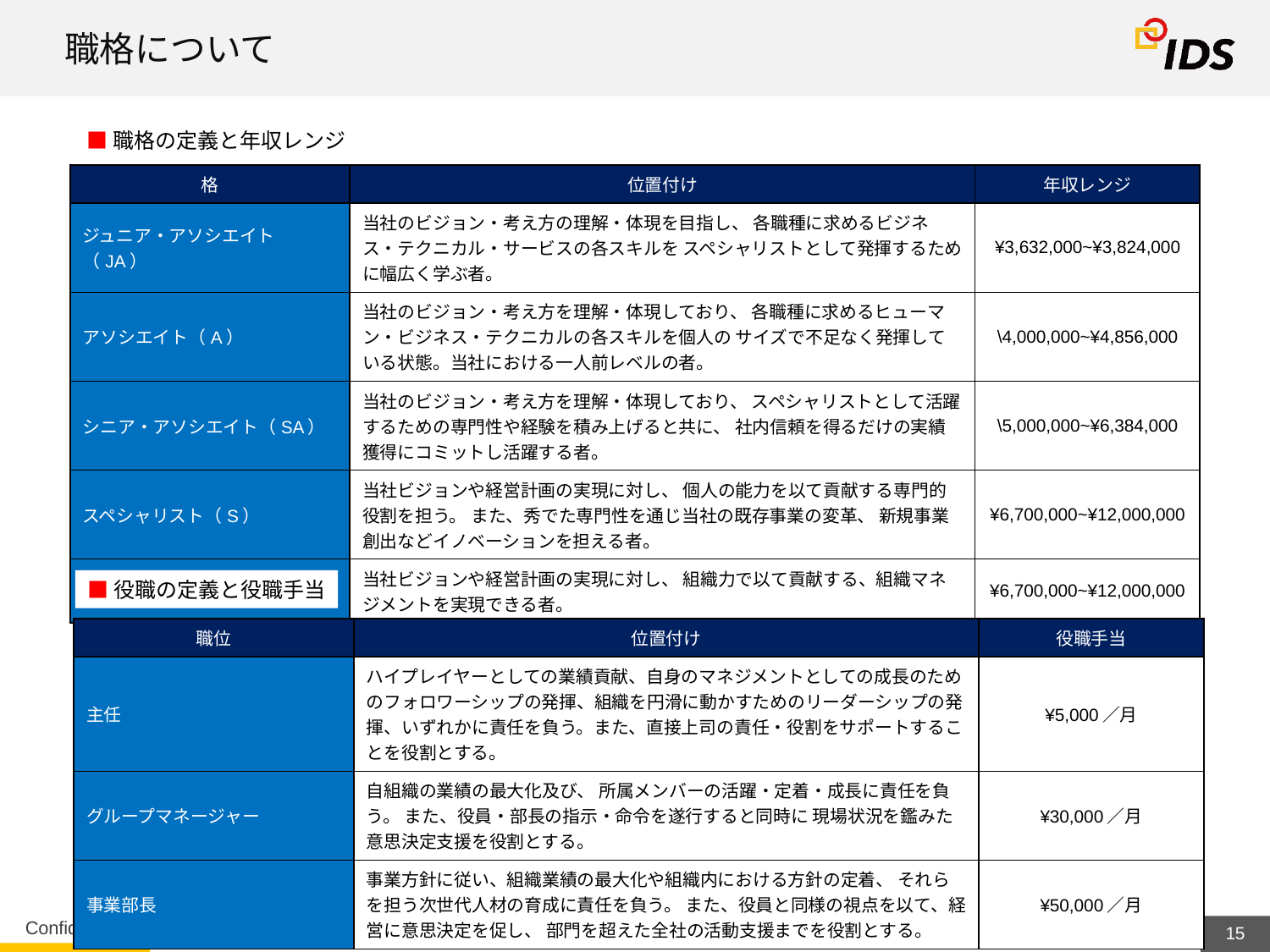

# 職格について
15
■職格の定義と年収レンジ
| 格 | 位置付け | 年収レンジ |
| --- | --- | --- |
| ジュニア・アソシエイト（JA） | 当社のビジョン・考え方の理解・体現を目指し、 各職種に求めるビジネス・テクニカル・サービスの各スキルを スペシャリストとして発揮するために幅広く学ぶ者。 | ¥3,632,000~¥3,824,000 |
| アソシエイト（A） | 当社のビジョン・考え方を理解・体現しており、 各職種に求めるヒューマン・ビジネス・テクニカルの各スキルを個人の サイズで不足なく発揮している状態。当社における一人前レベルの者。 | \4,000,000~¥4,856,000 |
| シニア・アソシエイト（SA） | 当社のビジョン・考え方を理解・体現しており、 スペシャリストとして活躍するための専門性や経験を積み上げると共に、 社内信頼を得るだけの実績獲得にコミットし活躍する者。 | \5,000,000~¥6,384,000 |
| スペシャリスト（S） | 当社ビジョンや経営計画の実現に対し、 個人の能力を以て貢献する専門的役割を担う。 また、秀でた専門性を通じ当社の既存事業の変革、 新規事業創出などイノベーションを担える者。 | ¥6,700,000~¥12,000,000 |
| マネジメント（M） | 当社ビジョンや経営計画の実現に対し、 組織力で以て貢献する、組織マネジメントを実現できる者。 | ¥6,700,000~¥12,000,000 |
■役職の定義と役職手当
| 職位 | 位置付け | 役職手当 |
| --- | --- | --- |
| 主任 | ハイプレイヤーとしての業績貢献、自身のマネジメントとしての成長のためのフォロワーシップの発揮、組織を円滑に動かすためのリーダーシップの発揮、いずれかに責任を負う。また、直接上司の責任・役割をサポートすることを役割とする。 | ¥5,000／月 |
| グループマネージャー | 自組織の業績の最大化及び、 所属メンバーの活躍・定着・成長に責任を負う。 また、役員・部長の指示・命令を遂行すると同時に 現場状況を鑑みた意思決定支援を役割とする。 | ¥30,000／月 |
| 事業部長 | 事業方針に従い、組織業績の最大化や組織内における方針の定着、 それらを担う次世代人材の育成に責任を負う。 また、役員と同様の視点を以て、経営に意思決定を促し、 部門を超えた全社の活動支援までを役割とする。 | ¥50,000／月 |